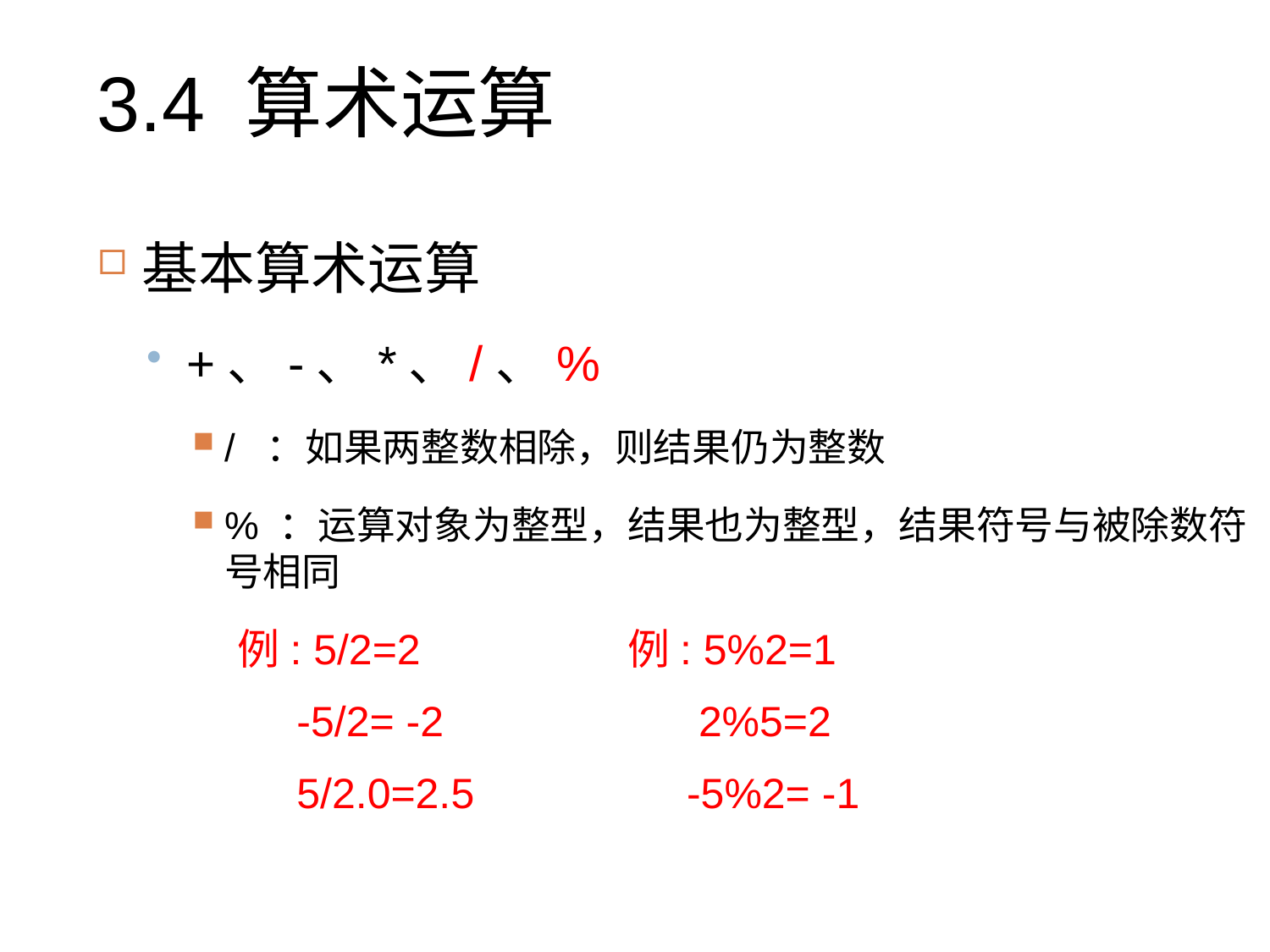

# 3.4 算术运算
基本算术运算
+、-、*、/、%
/  ：如果两整数相除，则结果仍为整数
% ：运算对象为整型，结果也为整型，结果符号与被除数符号相同
例: 5%2=1
      2%5=2
     -5%2= -1
例: 5/2=2
     -5/2= -2
     5/2.0=2.5